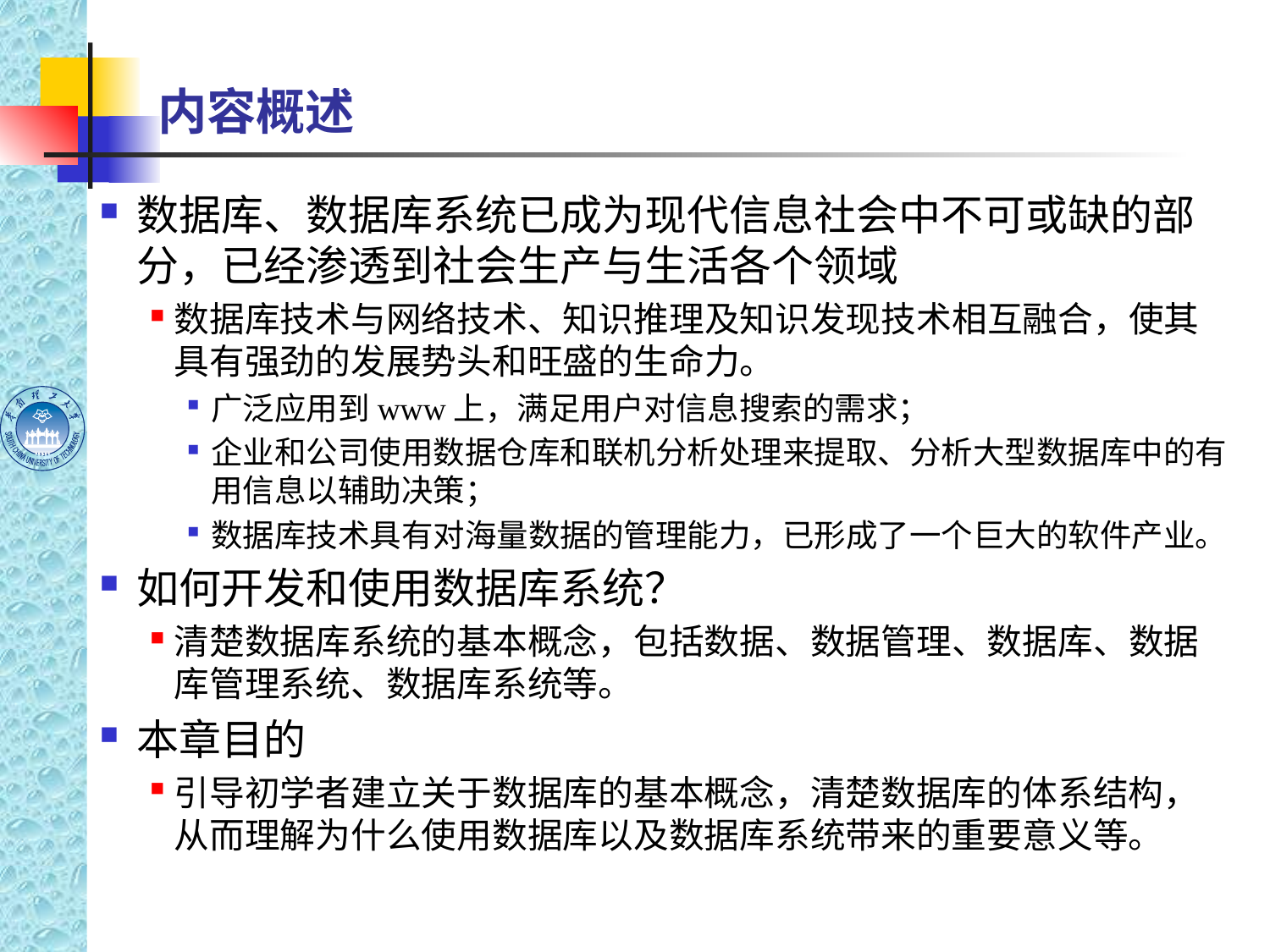

# 内容概述
数据库、数据库系统已成为现代信息社会中不可或缺的部分，已经渗透到社会生产与生活各个领域
数据库技术与网络技术、知识推理及知识发现技术相互融合，使其具有强劲的发展势头和旺盛的生命力。
广泛应用到www上，满足用户对信息搜索的需求；
企业和公司使用数据仓库和联机分析处理来提取、分析大型数据库中的有用信息以辅助决策；
数据库技术具有对海量数据的管理能力，已形成了一个巨大的软件产业。
如何开发和使用数据库系统？
清楚数据库系统的基本概念，包括数据、数据管理、数据库、数据库管理系统、数据库系统等。
本章目的
引导初学者建立关于数据库的基本概念，清楚数据库的体系结构，从而理解为什么使用数据库以及数据库系统带来的重要意义等。